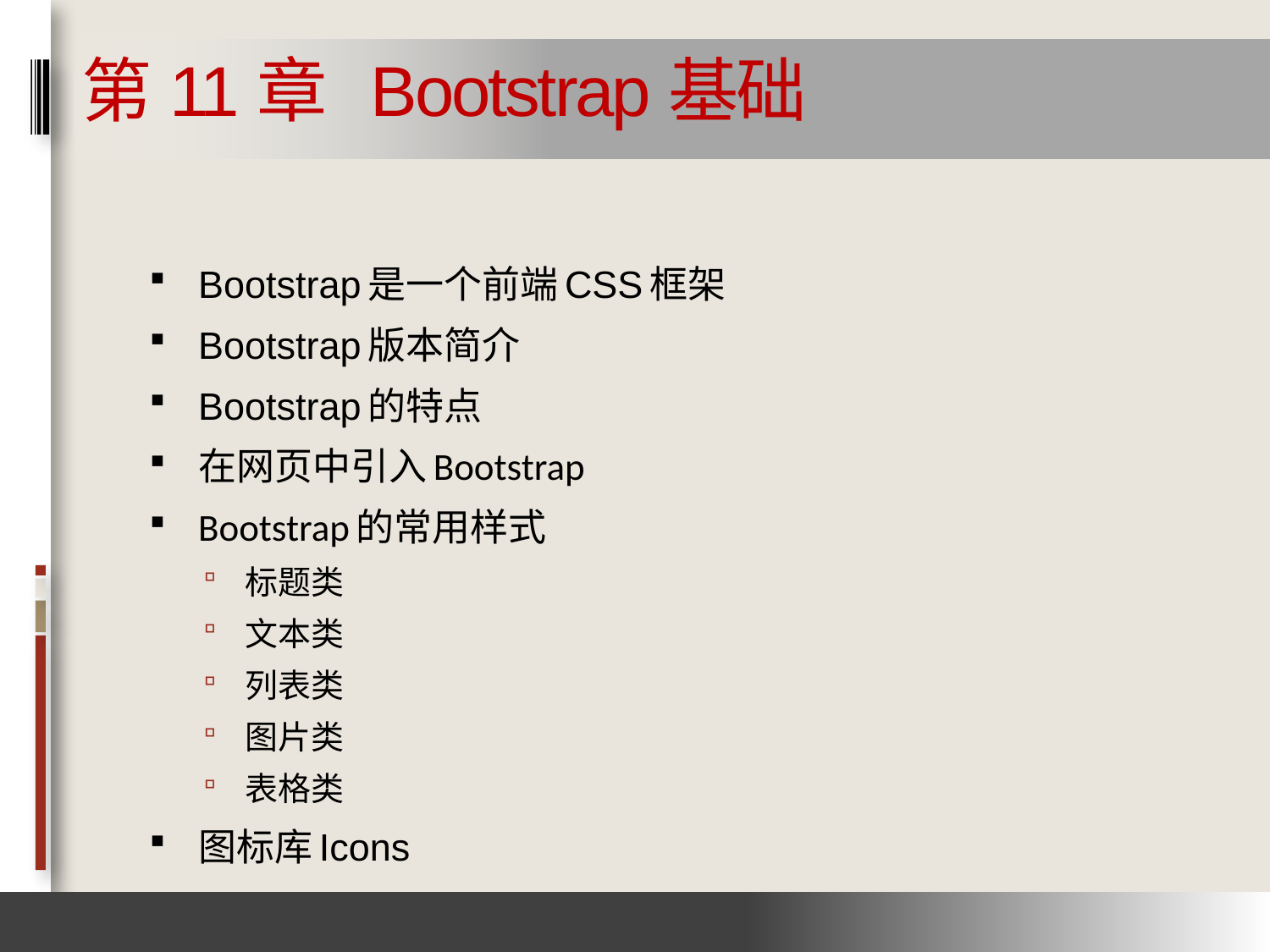

# 第11章  Bootstrap基础
Bootstrap是一个前端CSS框架
Bootstrap版本简介
Bootstrap的特点
在网页中引入Bootstrap
Bootstrap的常用样式
标题类
文本类
列表类
图片类
表格类
图标库Icons